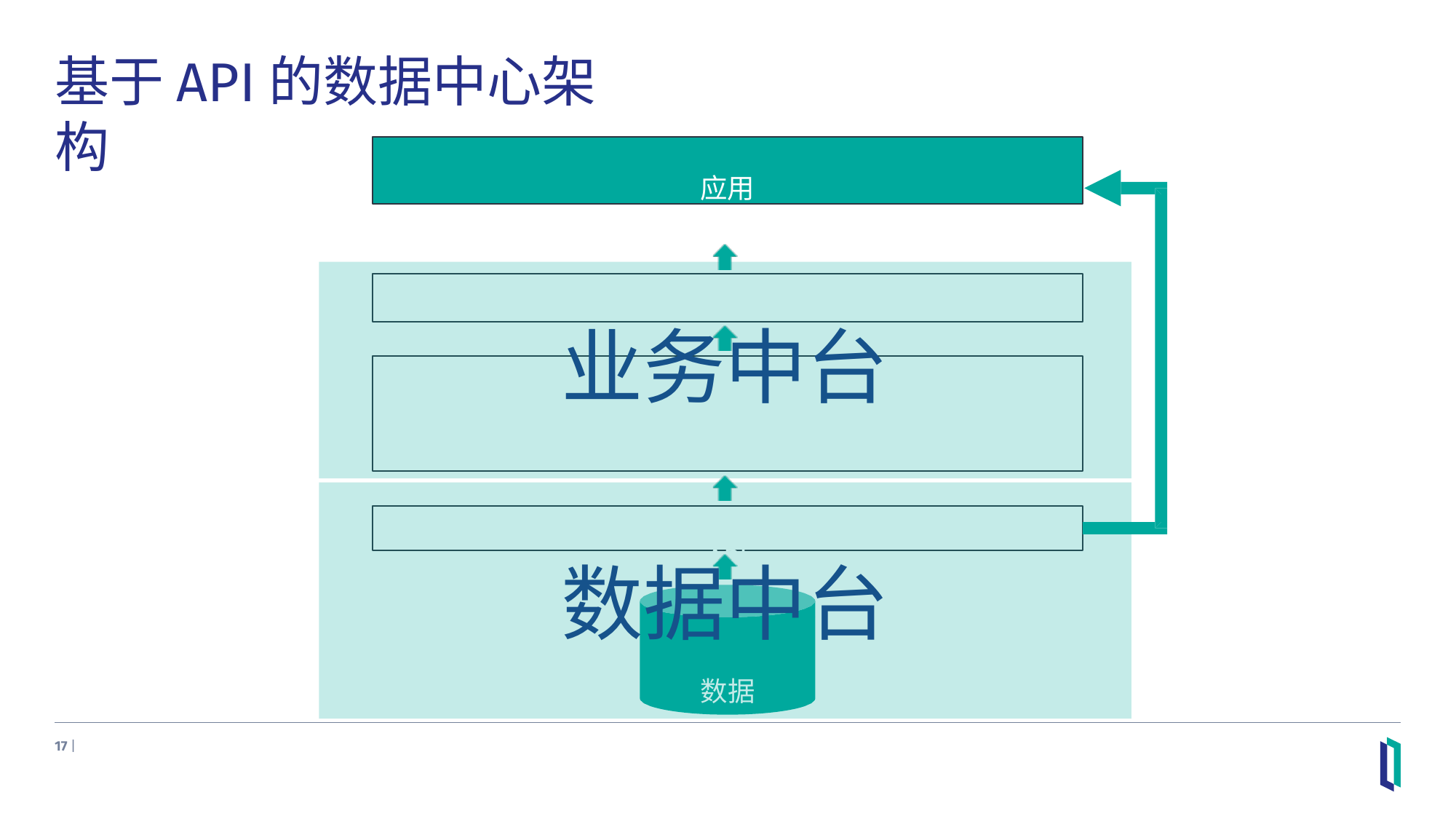

基于API的数据中心架构

应用

API

业务逻辑
业务中台

数据中台

数据访问API

数据

17 |